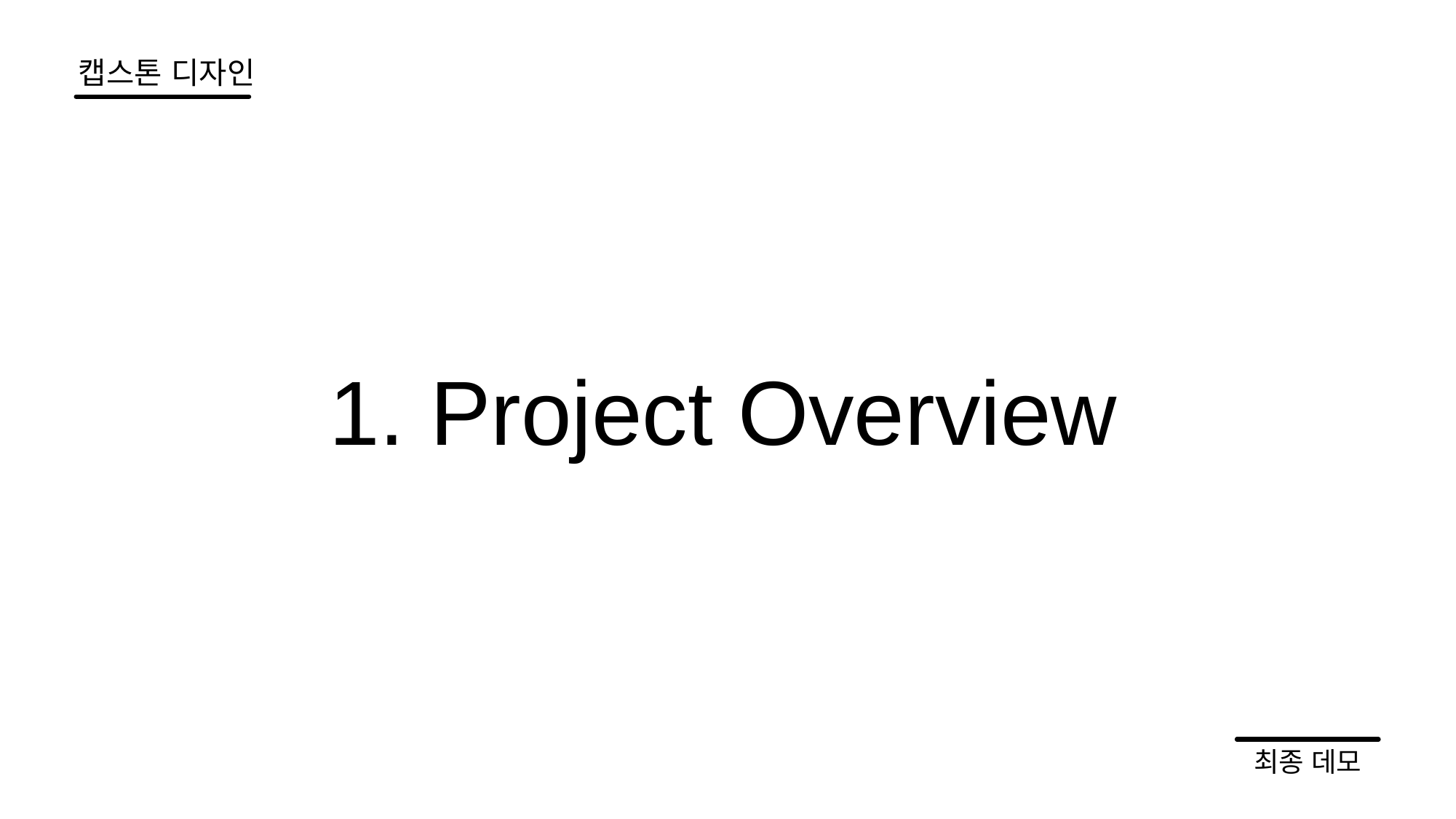

캡스톤 디자인
1. Project Overview
최종 데모